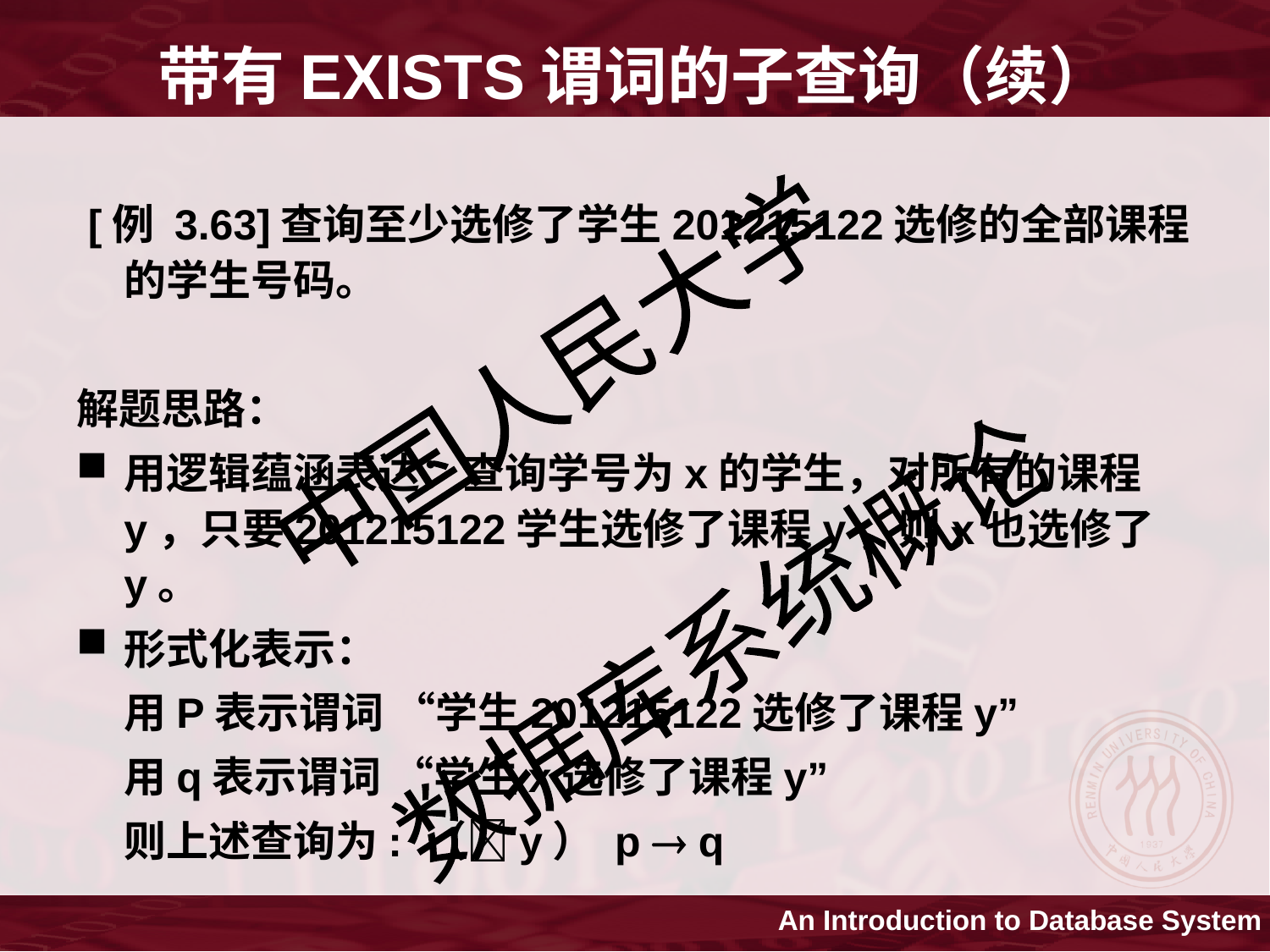

带有EXISTS谓词的子查询（续）
 [例 3.63]查询至少选修了学生201215122选修的全部课程的学生号码。

解题思路：
用逻辑蕴涵表达：查询学号为x的学生，对所有的课程y，只要201215122学生选修了课程y，则x也选修了y。
形式化表示：
	用P表示谓词 “学生201215122选修了课程y”
	用q表示谓词 “学生x选修了课程y”
	则上述查询为: （∀y） p → q